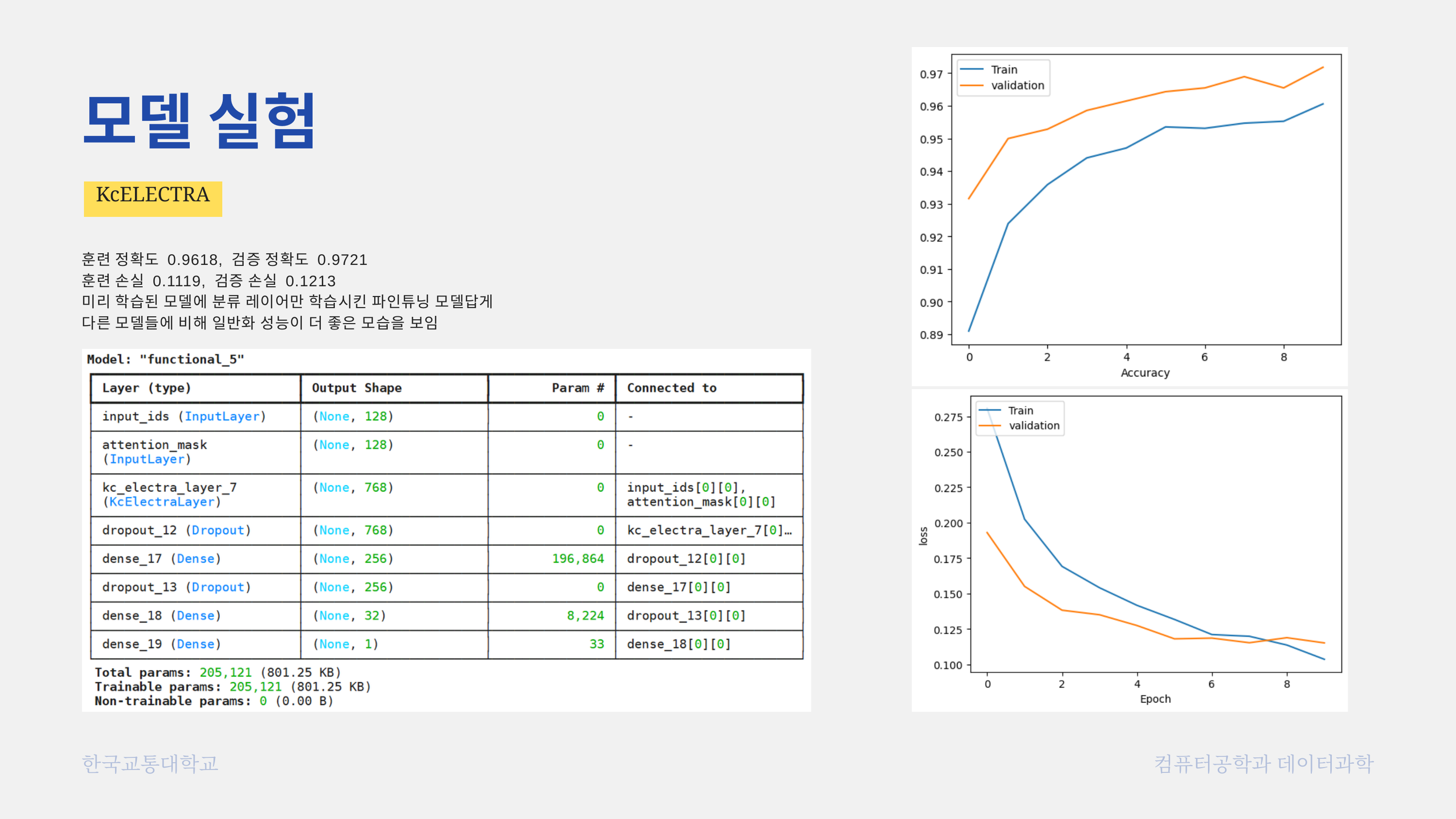

모델 실험

KcELECTRA
훈련 정확도 0.9618, 검증 정확도 0.9721
훈련 손실 0.1119, 검증 손실 0.1213
미리 학습된 모델에 분류 레이어만 학습시킨 파인튜닝 모델답게
다른 모델들에 비해 일반화 성능이 더 좋은 모습을 보임

한국교통대학교
컴퓨터공학과 데이터과학